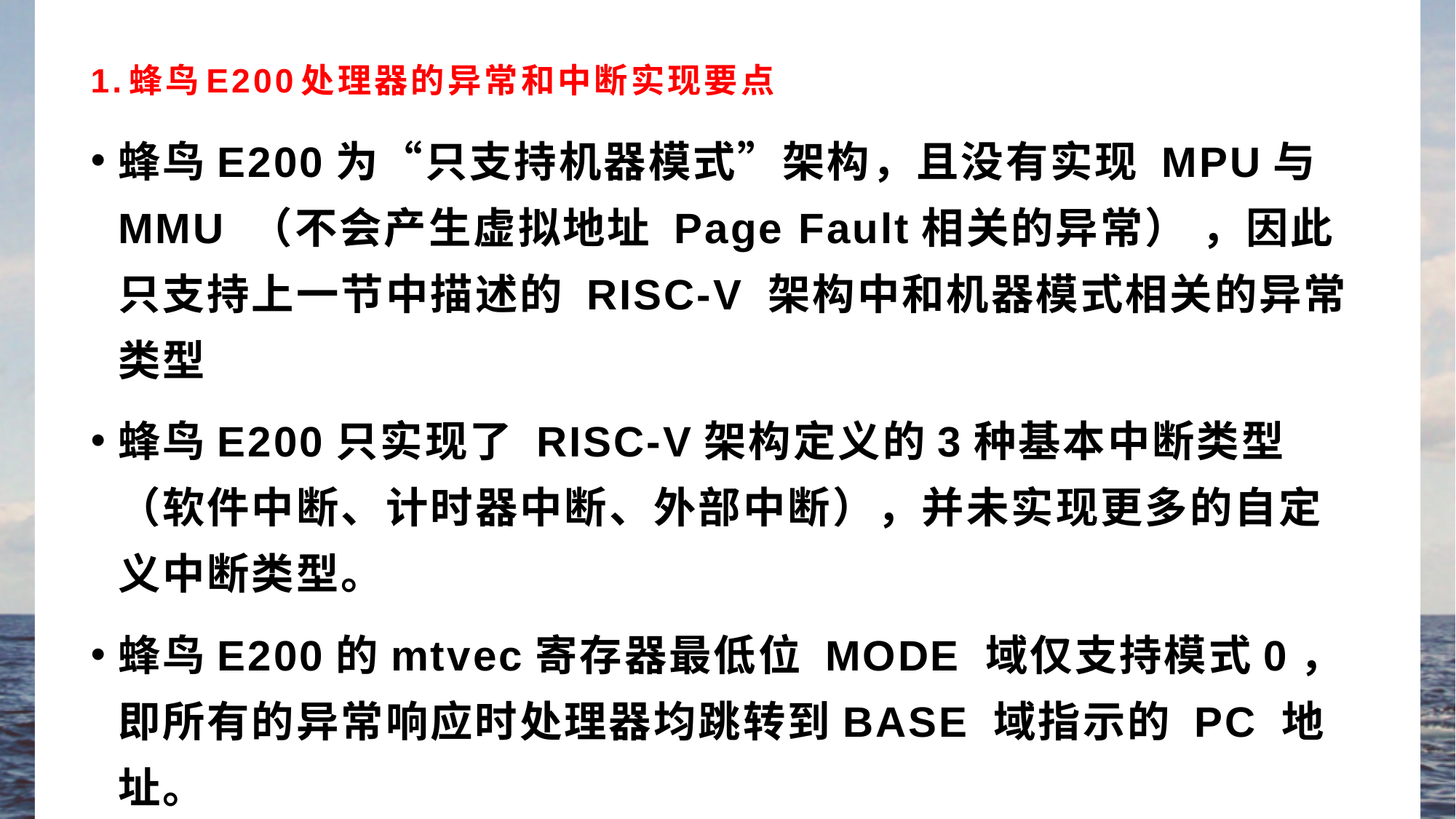

# 1.蜂鸟E200处理器的异常和中断实现要点
蜂鸟E200为“只支持机器模式”架构，且没有实现 MPU与MMU （不会产生虚拟地址 Page Fault相关的异常） ，因此只支持上一节中描述的 RISC-V 架构中和机器模式相关的异常类型
蜂鸟E200只实现了 RISC-V架构定义的3种基本中断类型（软件中断、计时器中断、外部中断），并未实现更多的自定义中断类型。
蜂鸟E200的mtvec寄存器最低位 MODE 域仅支持模式0，即所有的异常响应时处理器均跳转到BASE 域指示的 PC 地址。